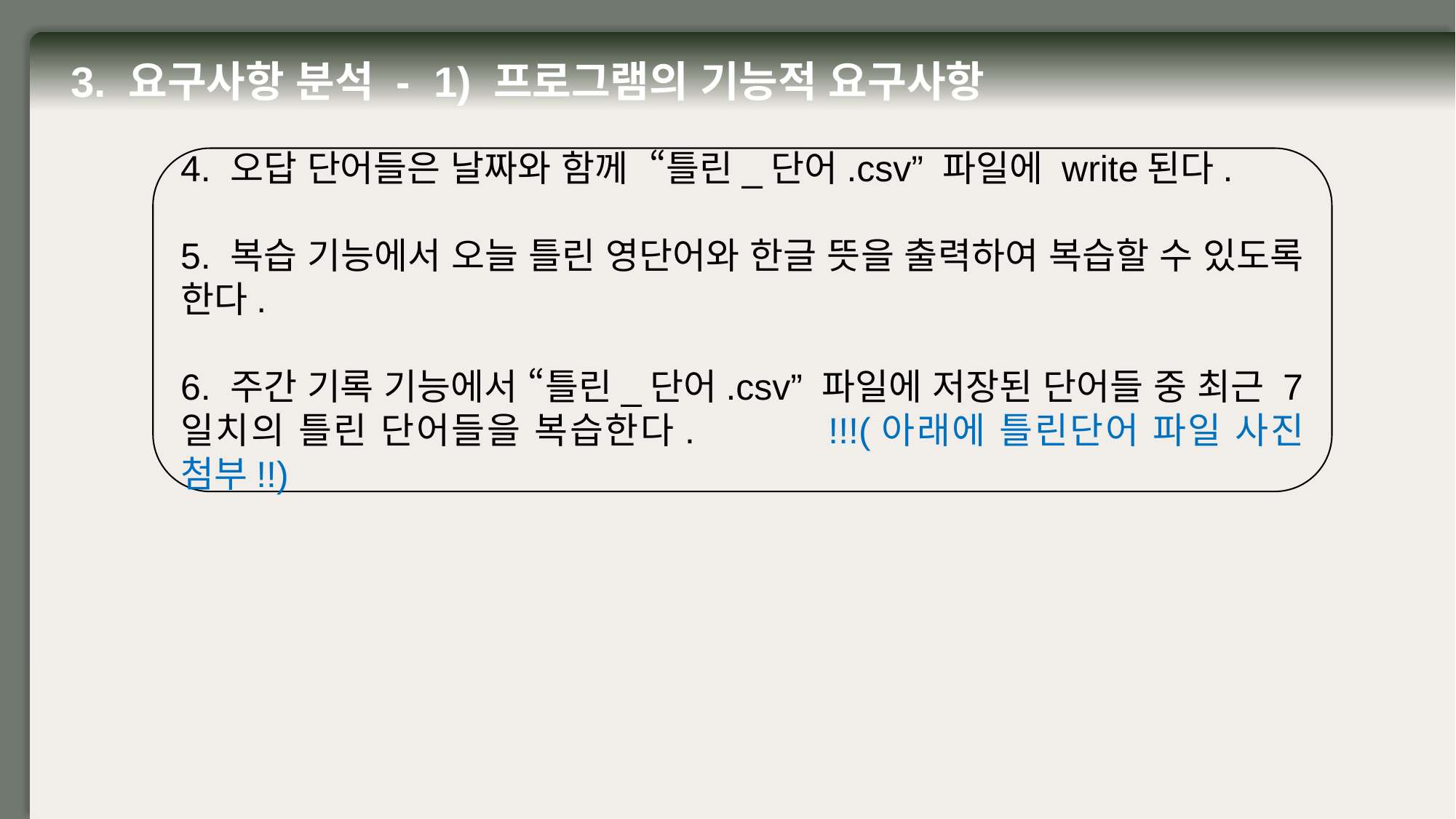

3. 요구사항 분석 -  1) 프로그램의 기능적 요구사항
4. 오답 단어들은 날짜와 함께  “틀린_단어.csv” 파일에 write된다.

5. 복습 기능에서 오늘 틀린 영단어와 한글 뜻을 출력하여 복습할 수 있도록 한다.

6. 주간 기록 기능에서 “틀린_단어.csv” 파일에 저장된 단어들 중 최근 7일치의 틀린 단어들을 복습한다.            !!!(아래에 틀린단어 파일 사진 첨부!!)